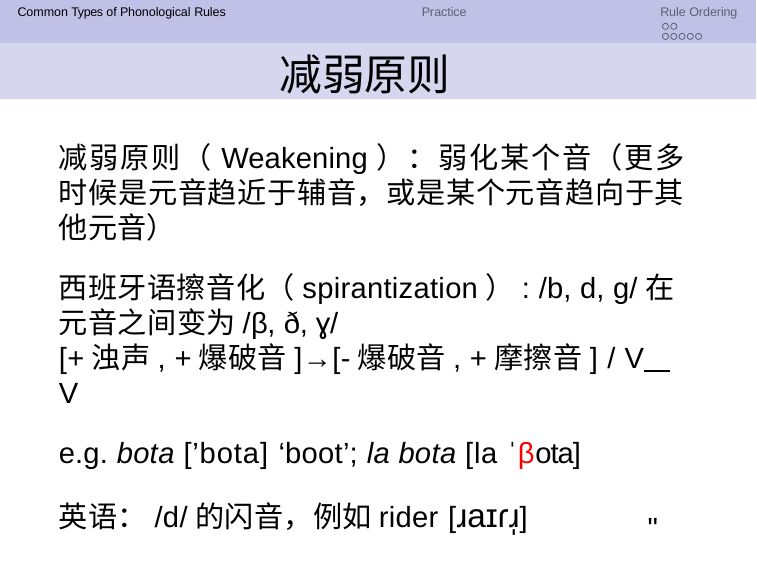

Common Types of Phonological Rules
Practice
Rule Ordering

         减弱原则
减弱原则（Weakening）：弱化某个音（更多时候是元音趋近于辅音，或是某个元音趋向于其他元音）
西班牙语擦音化（spirantization）: /b, d, g/在元音之间变为/β, ð, ɣ/
[+浊声, +爆破音]→[-爆破音, +摩擦音] / V    V
e.g. bota [’bota] ‘boot’; la bota [la ˈβota]
英语：/d/的闪音，例如rider [ɹaɪɾɹ̩]
"